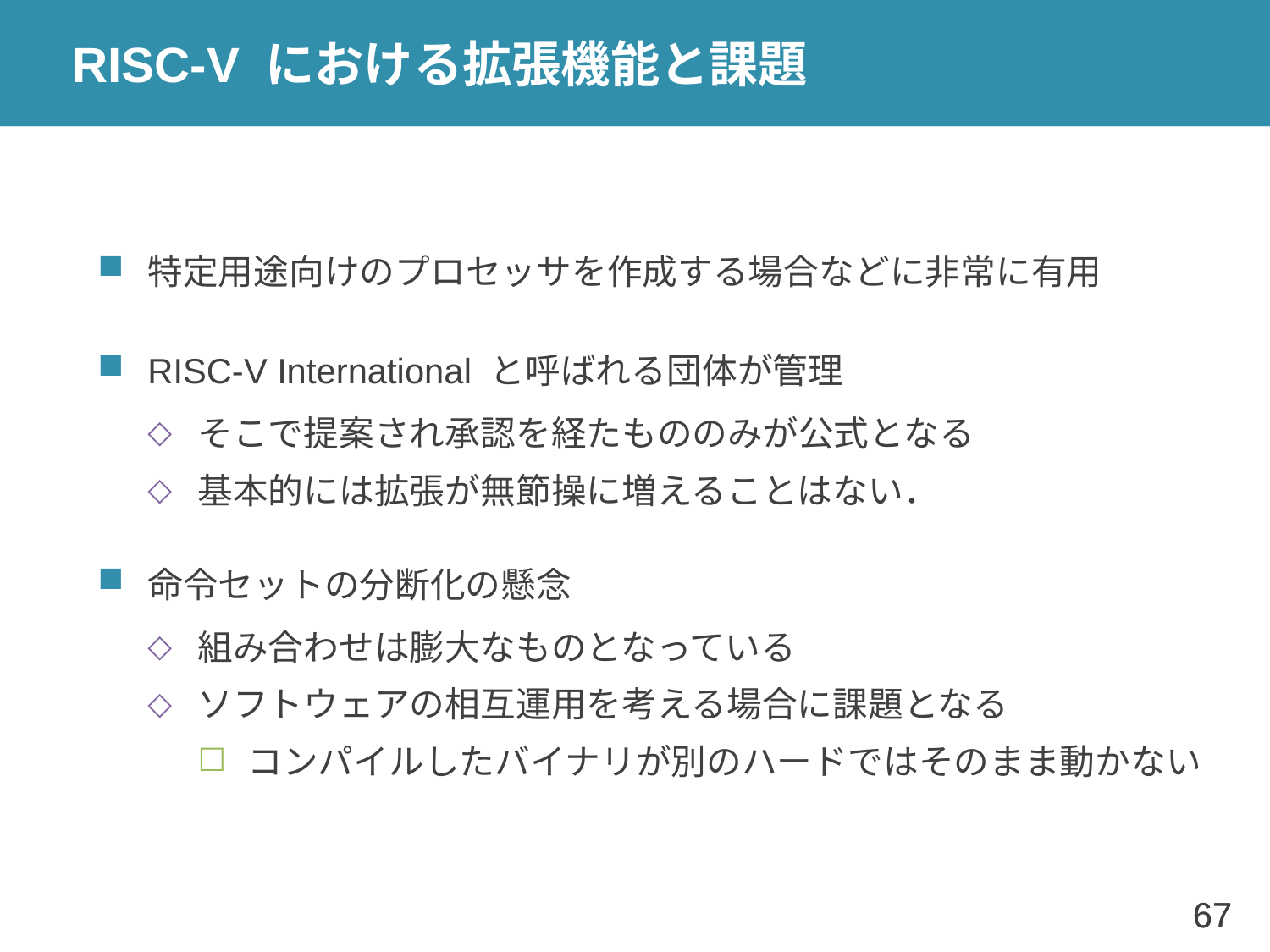

# RISC-V における拡張機能と課題
特定用途向けのプロセッサを作成する場合などに非常に有用
RISC-V International と呼ばれる団体が管理
そこで提案され承認を経たもののみが公式となる
基本的には拡張が無節操に増えることはない．
命令セットの分断化の懸念
組み合わせは膨大なものとなっている
ソフトウェアの相互運用を考える場合に課題となる
コンパイルしたバイナリが別のハードではそのまま動かない